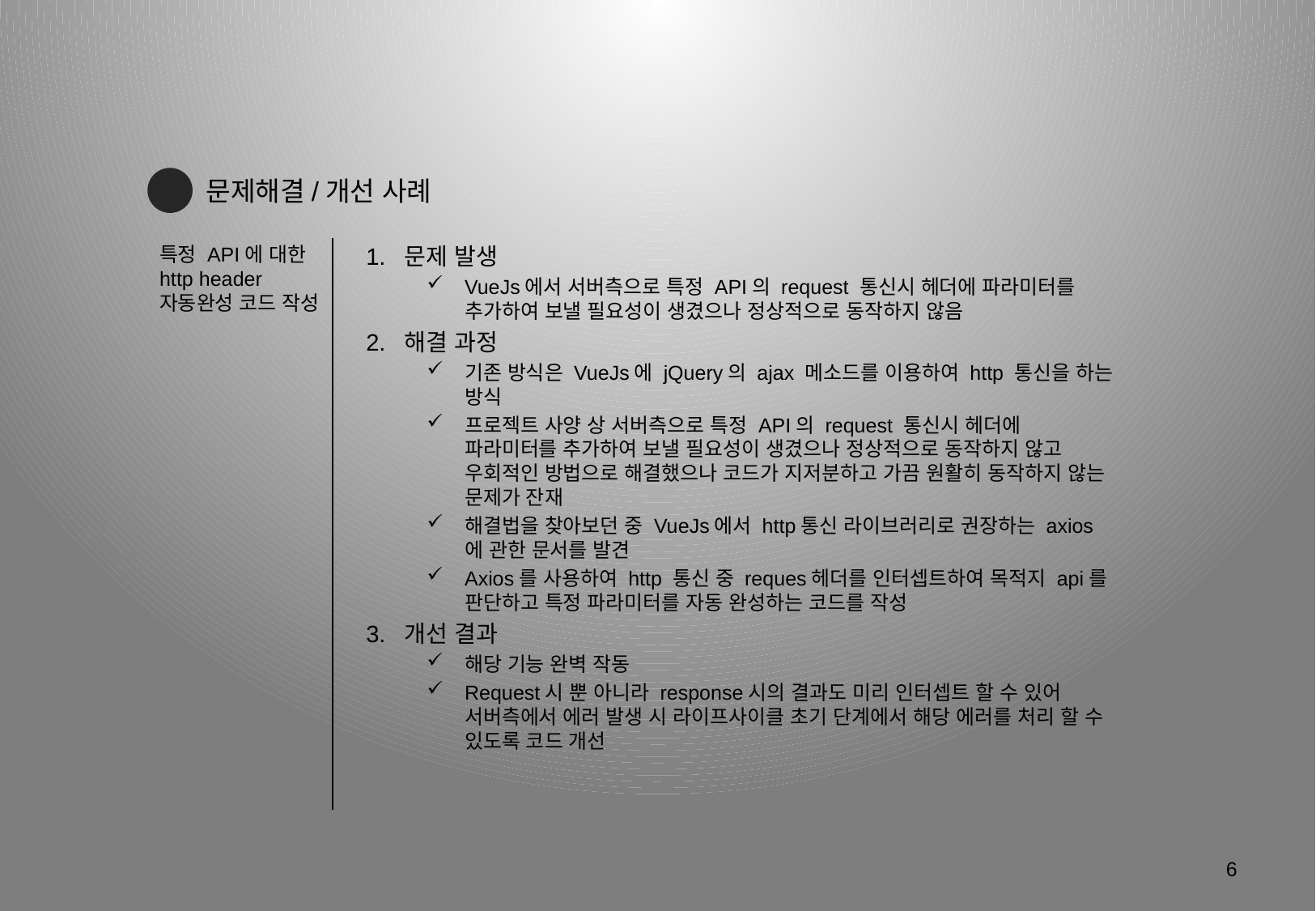

문제해결/개선 사례
특정 API에 대한 http header자동완성 코드 작성
문제 발생
VueJs에서 서버측으로 특정 API의 request 통신시 헤더에 파라미터를
추가하여 보낼 필요성이 생겼으나 정상적으로 동작하지 않음
해결 과정
기존 방식은 VueJs에 jQuery의 ajax 메소드를 이용하여 http 통신을 하는 방식
프로젝트 사양 상 서버측으로 특정 API의 request 통신시 헤더에 파라미터를 추가하여 보낼 필요성이 생겼으나 정상적으로 동작하지 않고 우회적인 방법으로 해결했으나 코드가 지저분하고 가끔 원활히 동작하지 않는 문제가 잔재
해결법을 찾아보던 중 VueJs에서 http통신 라이브러리로 권장하는 axios에 관한 문서를 발견
Axios를 사용하여 http 통신 중 reques헤더를 인터셉트하여 목적지 api를 판단하고 특정 파라미터를 자동 완성하는 코드를 작성
개선 결과
해당 기능 완벽 작동
Request시 뿐 아니라 response시의 결과도 미리 인터셉트 할 수 있어 서버측에서 에러 발생 시 라이프사이클 초기 단계에서 해당 에러를 처리 할 수 있도록 코드 개선
6